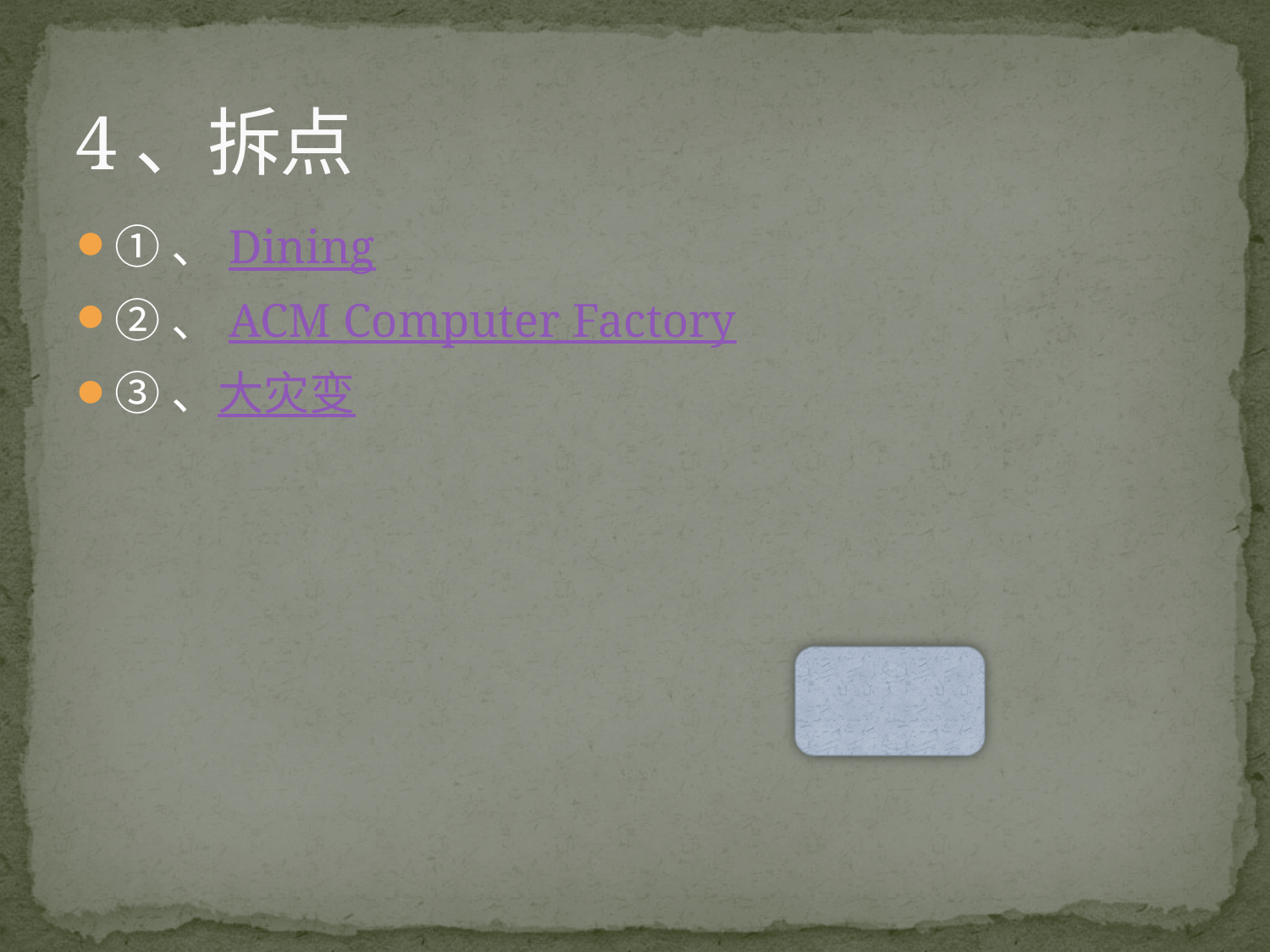

# 4、拆点
①、Dining
②、ACM Computer Factory
③、大灾变